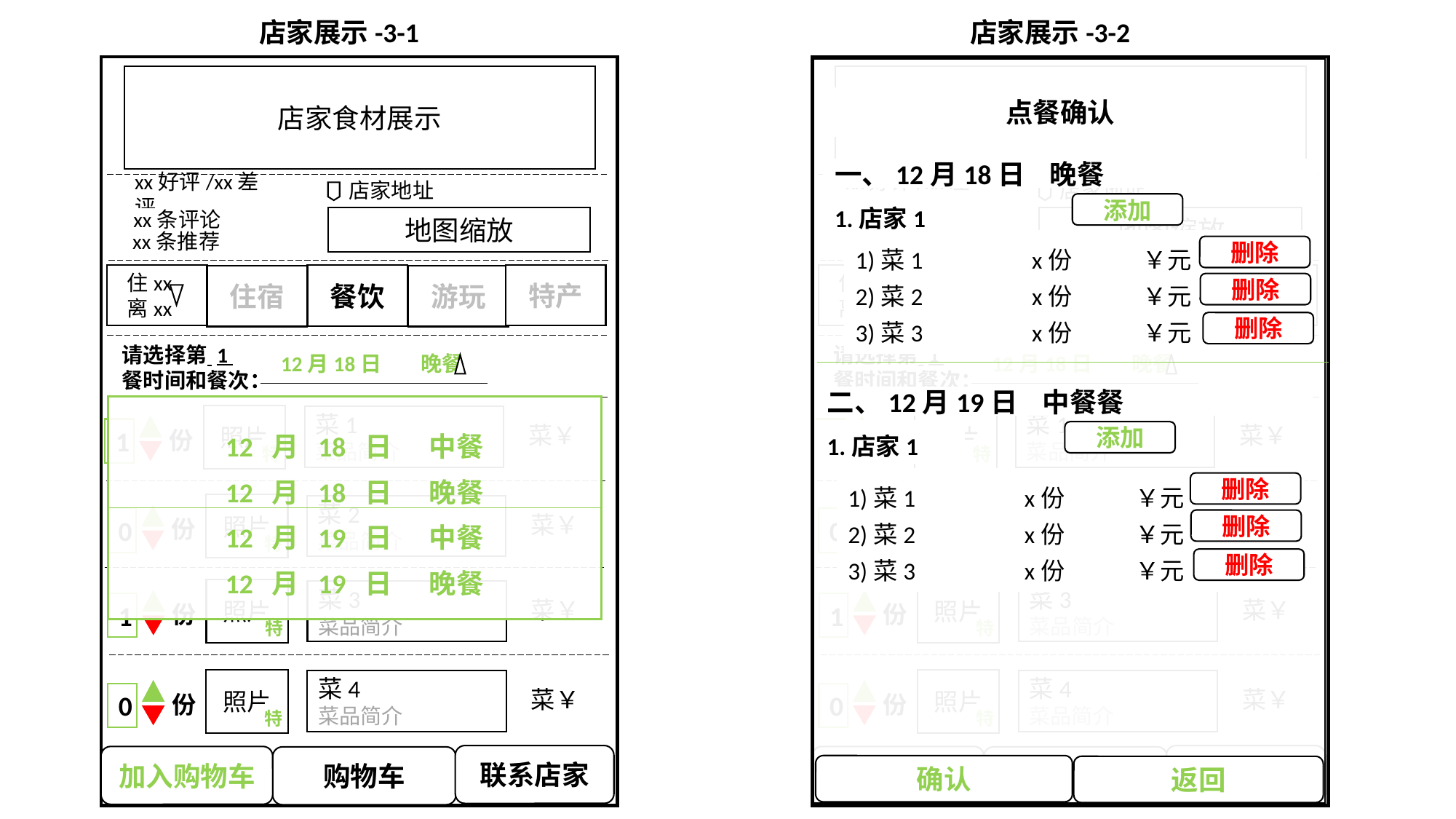

店家展示-3-1
店家展示-3-2

店家食材展示
店家食材展示
点餐确认
一、12月18日    晚餐
1.店家1
添加
1)菜1                    x份             ￥元
2)菜2                    x份             ￥元
3)菜3                    x份             ￥元
删除
删除
删除

店家地址
店家地址
xx好评/xx差评
xx好评/xx差评
地图缩放
地图缩放
xx条评论
xx条评论
xx条推荐
xx条推荐
特产
特产

餐饮
餐饮
住宿
游玩
住宿
游玩
住xx
离xx

住xx
离xx

12月18日        晚餐
12月18日        晚餐
请选择第 1  餐时间和餐次：
请选择第 1  餐时间和餐次：

二、12月19日    中餐餐
1.店家1
添加
1)菜1                    x份             ￥元
2)菜2                    x份             ￥元
3)菜3                    x份             ￥元
删除
删除
删除
12  月  18  日      中餐
12  月  18  日      晚餐
12  月  19  日      中餐
12  月  19  日      晚餐
照片
照片
菜1
菜品简介
菜1
菜品简介
菜￥
菜￥

1
份

1
份
特
特

照片
照片
菜2
菜品简介
菜2
菜品简介
菜￥
菜￥

0
份

0
份
特
特
照片
照片
菜3
菜品简介
菜3
菜品简介
菜￥
菜￥

1
份

1
份
特
特
照片
照片
菜4
菜品简介
菜4
菜品简介
菜￥
菜￥

0
份

0
份
特
特
联系店家
联系店家
加入购物车
加入购物车
购物车
购物车
确认
返回